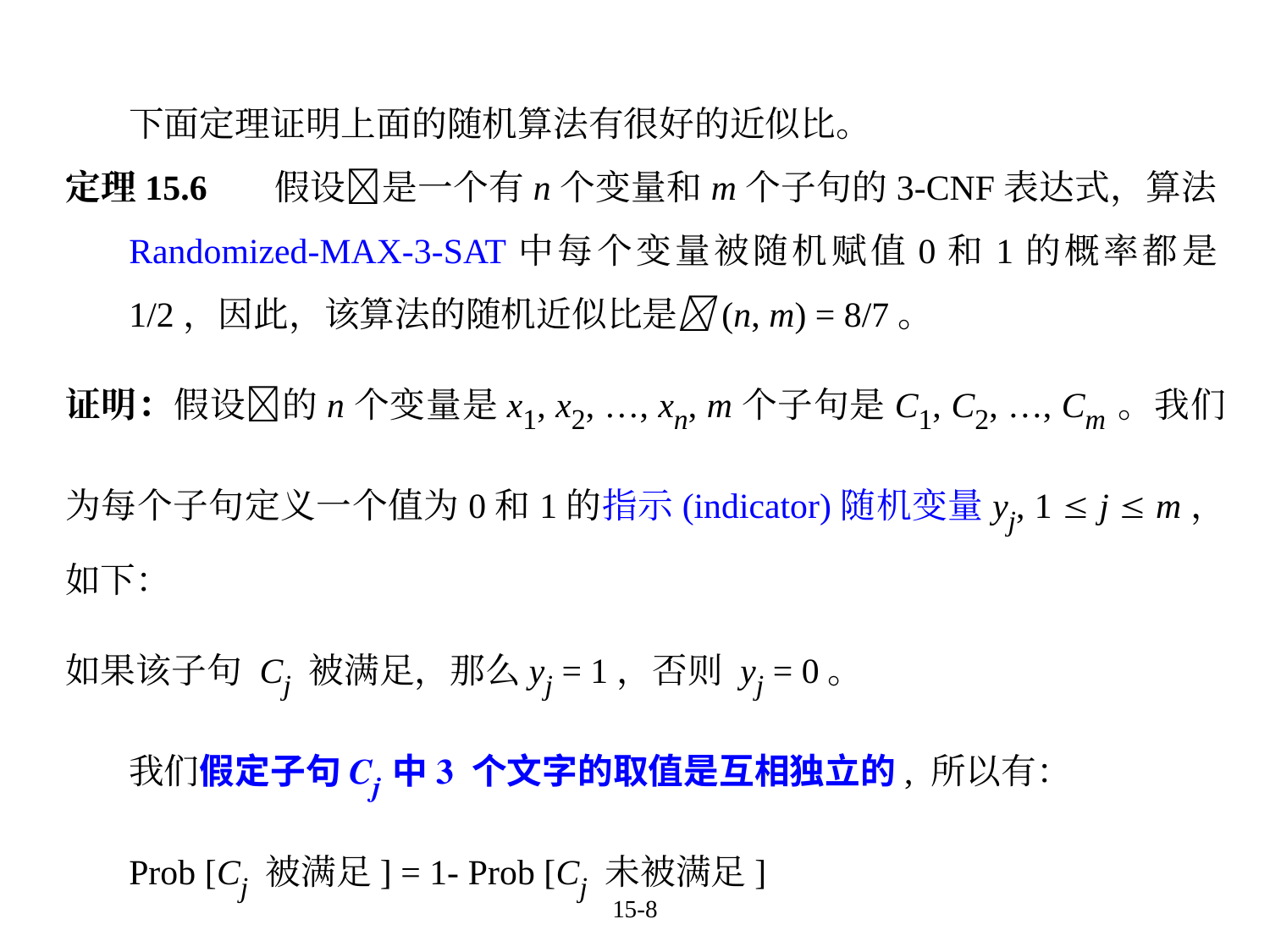

下面定理证明上面的随机算法有很好的近似比。
定理15.6	 假设Φ是一个有n个变量和m个子句的3-CNF表达式，算法Randomized-MAX-3-SAT中每个变量被随机赋值0和1的概率都是1/2，因此，该算法的随机近似比是ρ(n, m) = 8/7。
证明：假设Φ的n个变量是x1, x2, …, xn, m个子句是C1, C2, …, Cm。我们为每个子句定义一个值为0和1的指示(indicator)随机变量yj, 1 ≤ j ≤ m，如下：
如果该子句 Cj 被满足，那么yj = 1，否则 yj = 0。
我们假定子句Cj中3 个文字的取值是互相独立的, 所以有：
Prob [Cj 被满足] = 1- Prob [Cj 未被满足]
= 1 - Prob [Cj 中三个“文字”全部被赋值为0]
= 1- (1/2)×(1/2)×(1/2)
= 7/8.
(接下页)
15-8